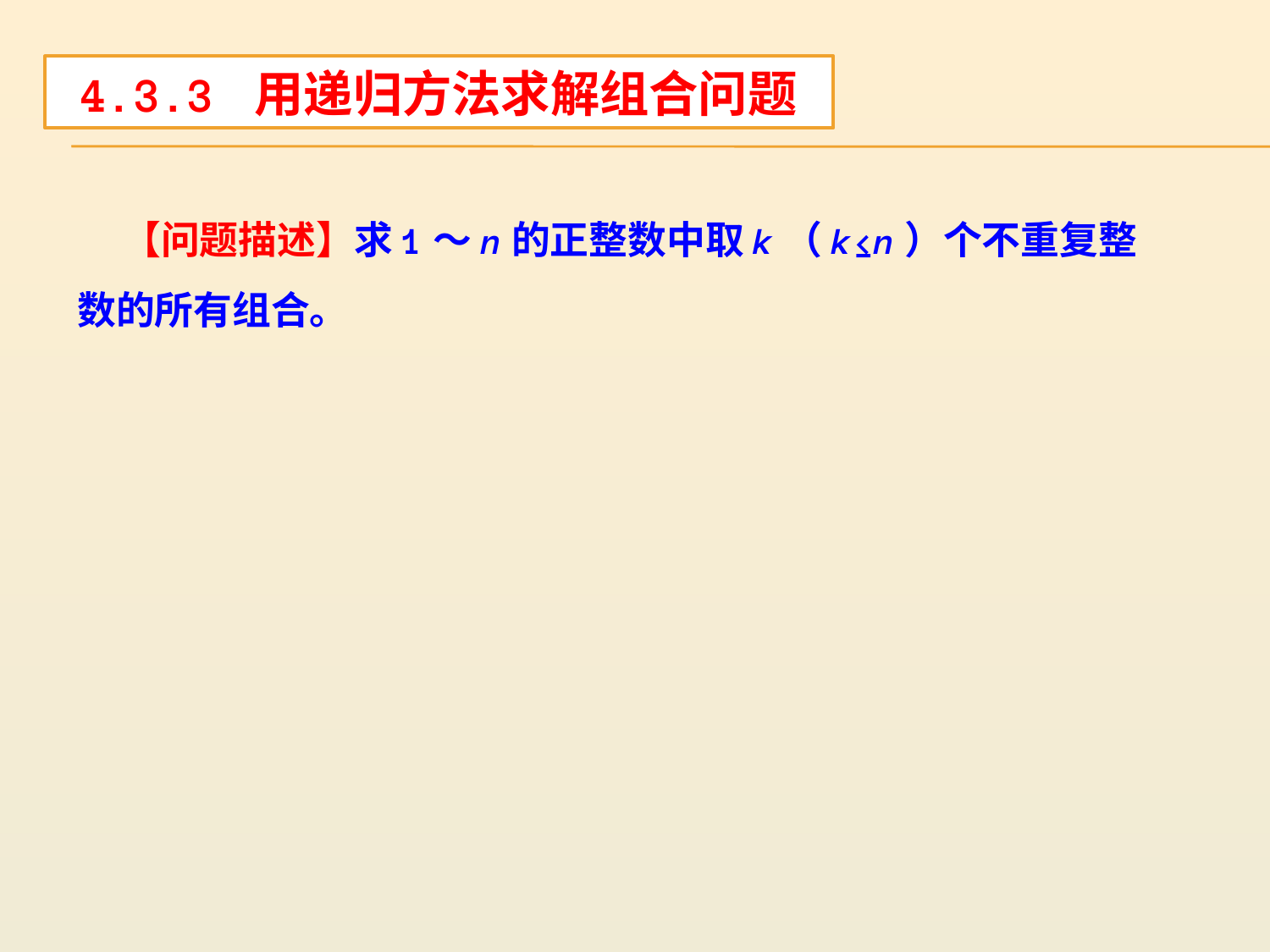

4.3.3 用递归方法求解组合问题
    【问题描述】求1～n的正整数中取k（k≤n）个不重复整数的所有组合。